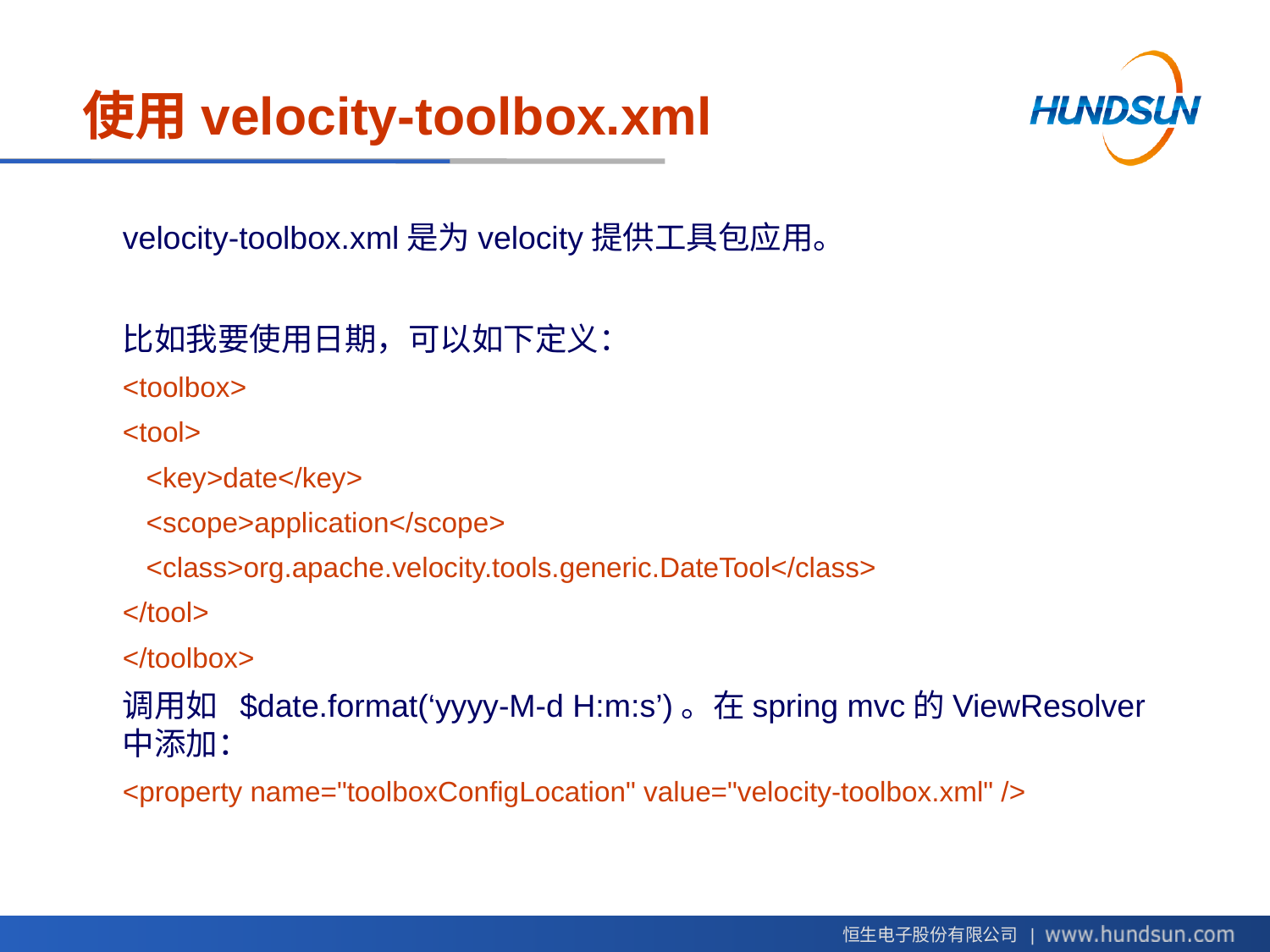

# 使用velocity-toolbox.xml
velocity-toolbox.xml是为velocity提供工具包应用。

比如我要使用日期，可以如下定义：
<toolbox>
<tool>
   <key>date</key>
   <scope>application</scope>
   <class>org.apache.velocity.tools.generic.DateTool</class>
</tool>
</toolbox>
调用如  $date.format(‘yyyy-M-d H:m:s’)。在spring mvc的ViewResolver中添加：
<property name="toolboxConfigLocation" value="velocity-toolbox.xml" />